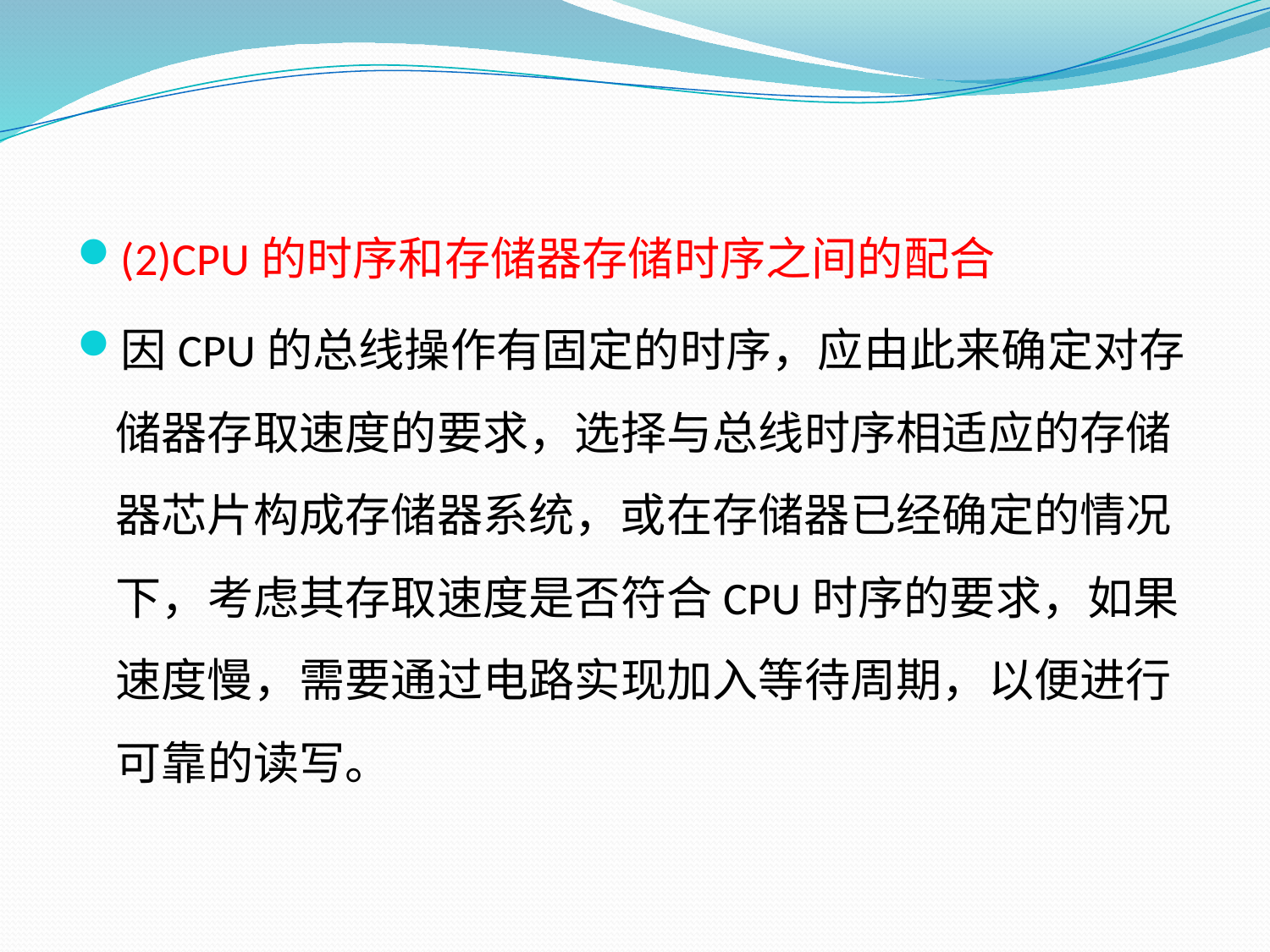

(2)CPU的时序和存储器存储时序之间的配合
因CPU的总线操作有固定的时序，应由此来确定对存储器存取速度的要求，选择与总线时序相适应的存储器芯片构成存储器系统，或在存储器已经确定的情况下，考虑其存取速度是否符合CPU时序的要求，如果速度慢，需要通过电路实现加入等待周期，以便进行可靠的读写。